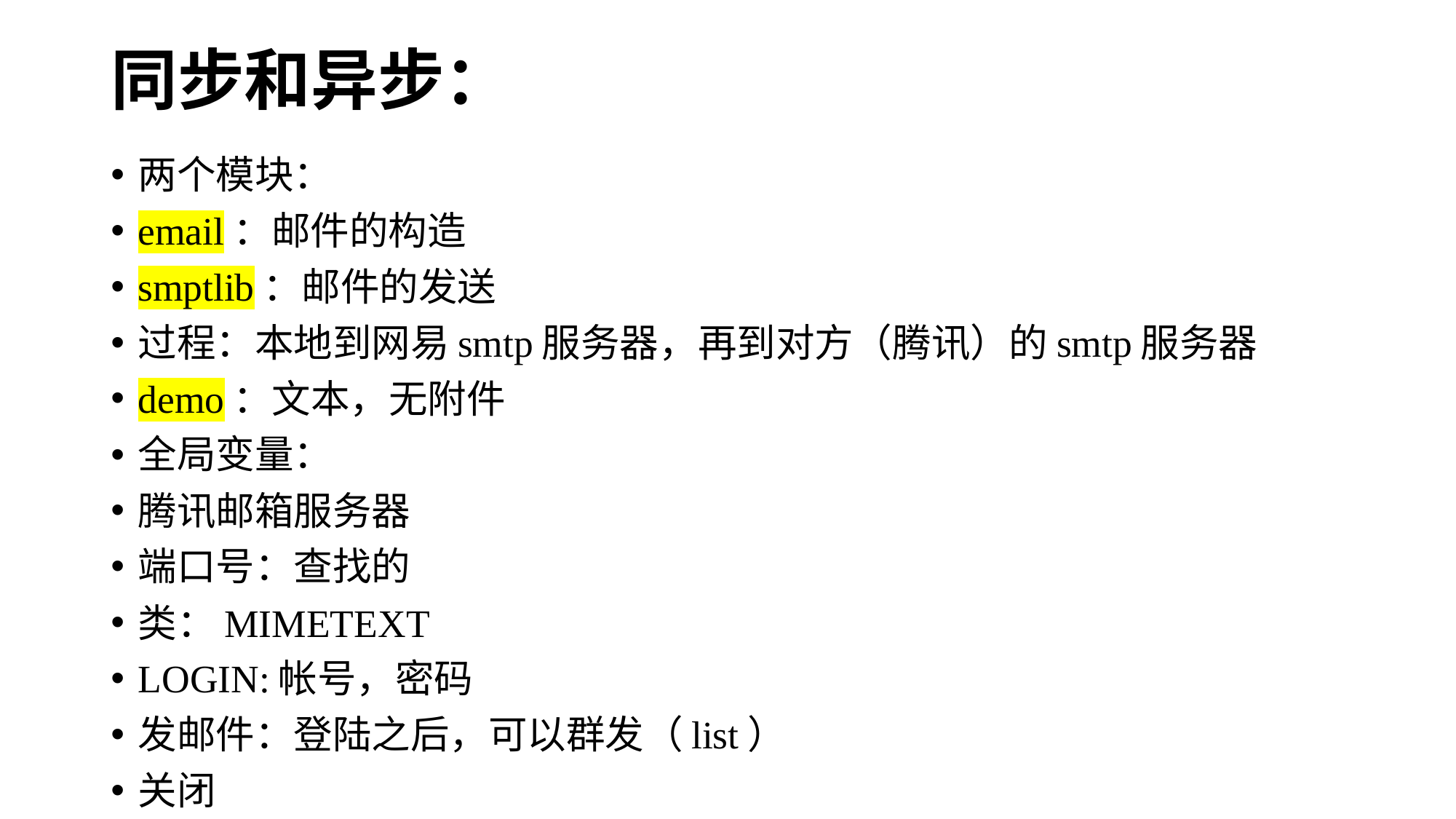

# 同步和异步：
两个模块：
email：邮件的构造
smptlib：邮件的发送
过程：本地到网易smtp服务器，再到对方（腾讯）的smtp服务器
demo：文本，无附件
全局变量：
腾讯邮箱服务器
端口号：查找的
类：MIMETEXT
LOGIN:帐号，密码
发邮件：登陆之后，可以群发（list）
关闭